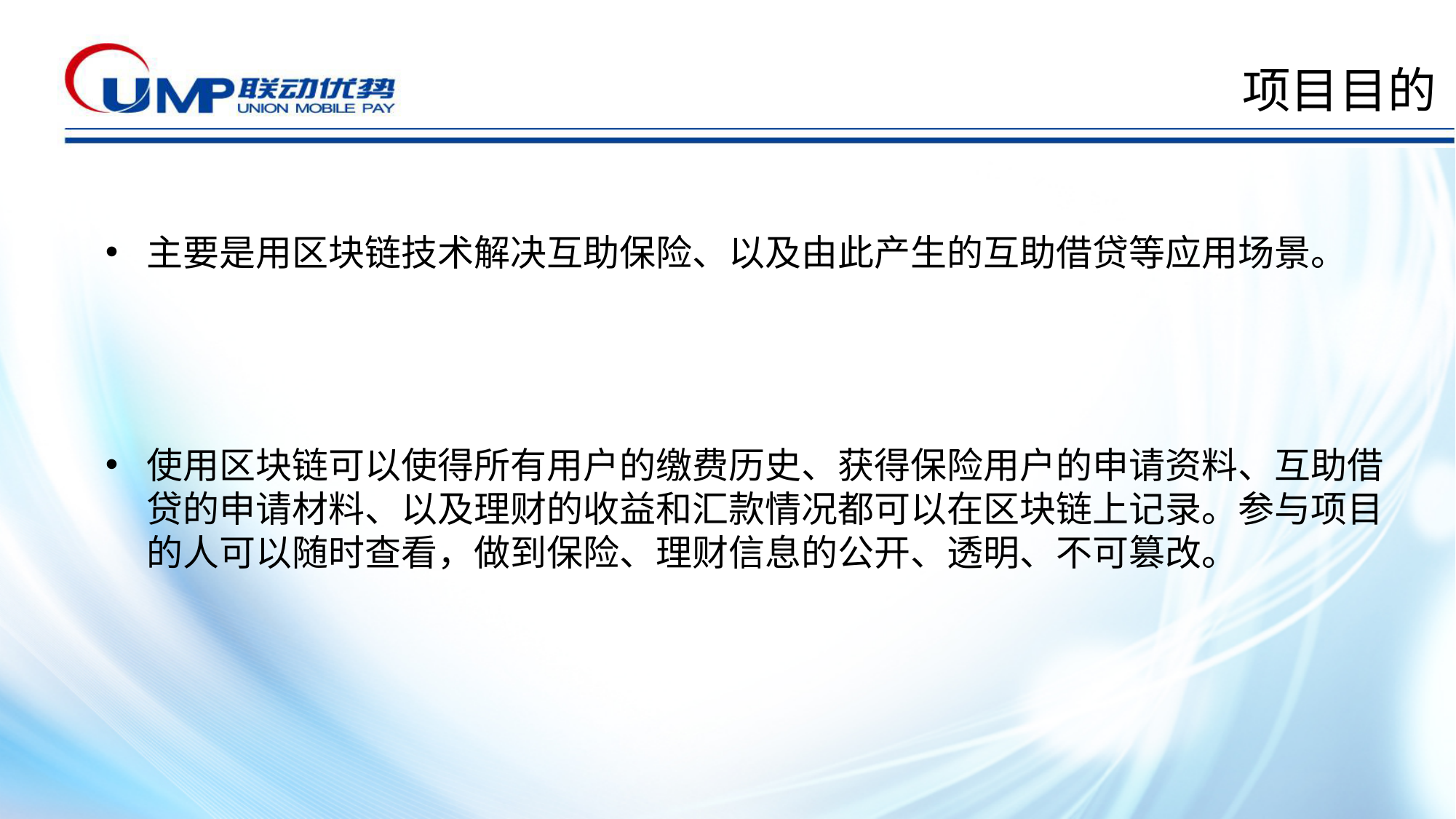

# 项目目的
主要是用区块链技术解决互助保险、以及由此产生的互助借贷等应用场景。
使用区块链可以使得所有用户的缴费历史、获得保险用户的申请资料、互助借贷的申请材料、以及理财的收益和汇款情况都可以在区块链上记录。参与项目的人可以随时查看，做到保险、理财信息的公开、透明、不可篡改。